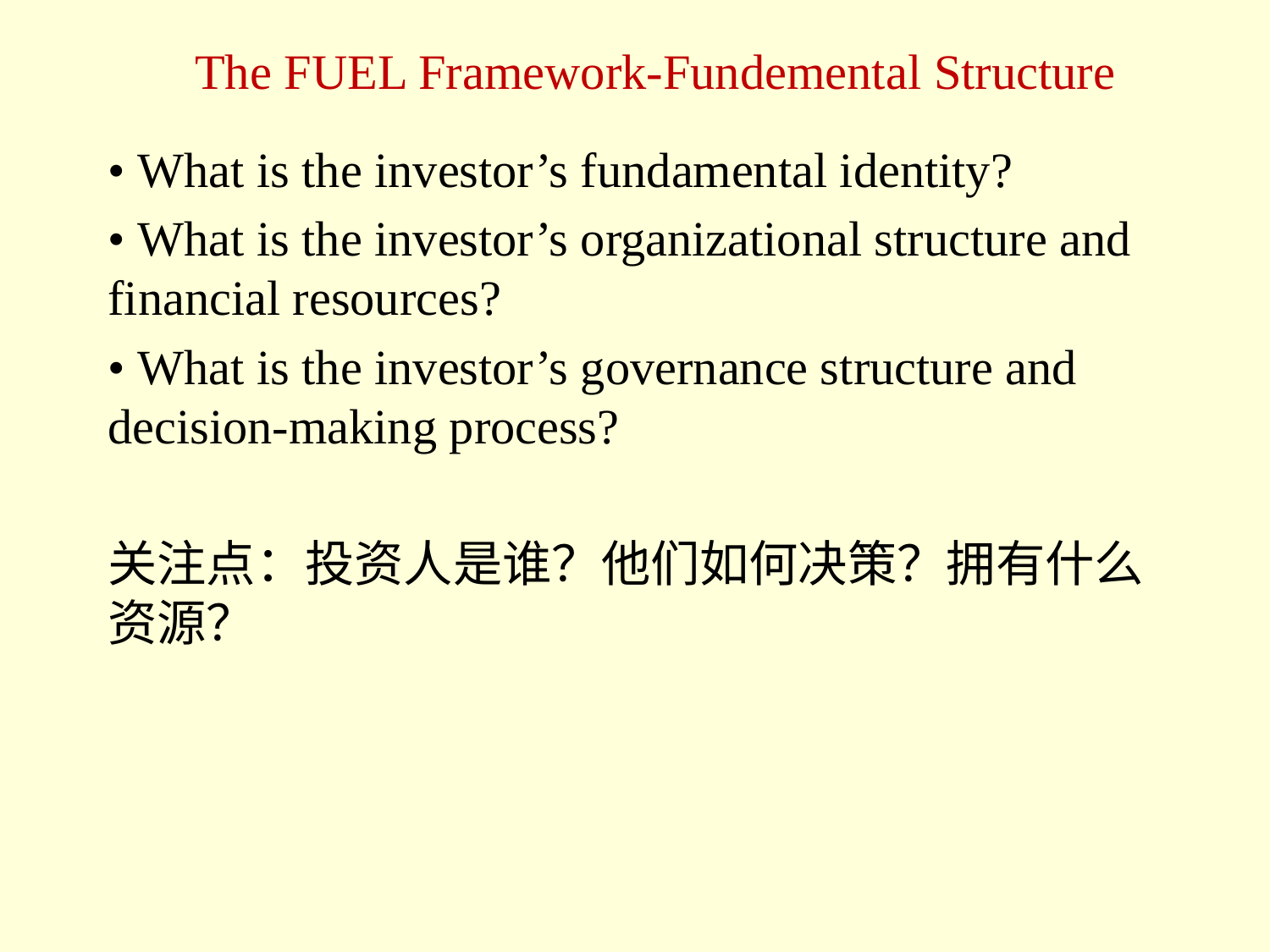

33
# The FUEL Framework-Fundemental Structure
• What is the investor’s fundamental identity?
• What is the investor’s organizational structure and financial resources?
• What is the investor’s governance structure and decision-making process?

关注点：投资人是谁？他们如何决策？拥有什么资源？